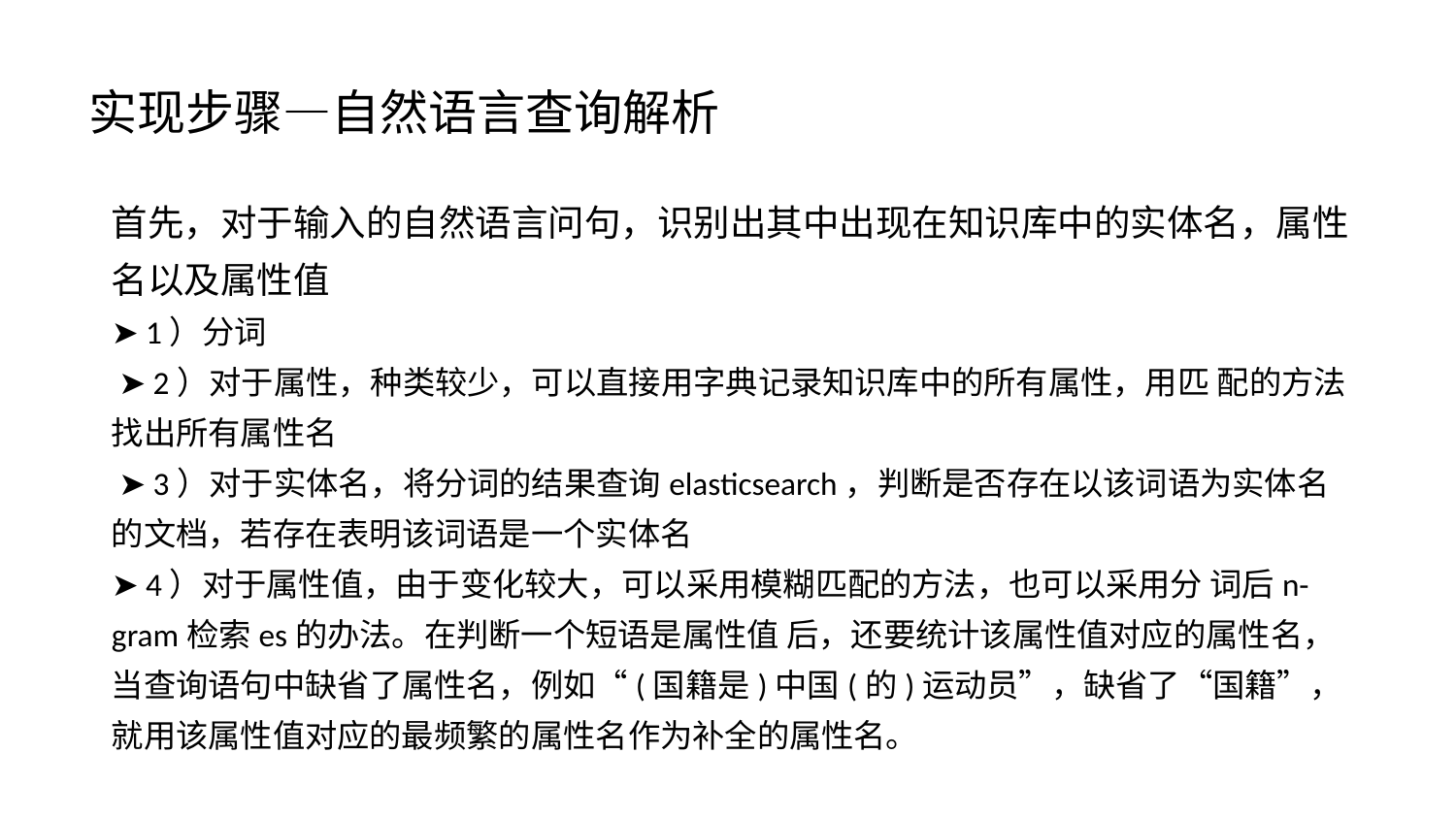

# 实现步骤—自然语言查询解析
首先，对于输入的自然语言问句，识别出其中出现在知识库中的实体名，属性 名以及属性值
➤ 1）分词
 ➤ 2）对于属性，种类较少，可以直接用字典记录知识库中的所有属性，用匹 配的方法找出所有属性名
 ➤ 3）对于实体名，将分词的结果查询elasticsearch，判断是否存在以该词语为实体名的文档，若存在表明该词语是一个实体名
➤ 4）对于属性值，由于变化较大，可以采用模糊匹配的方法，也可以采用分 词后n-gram检索es的办法。在判断一个短语是属性值 后，还要统计该属性值对应的属性名，当查询语句中缺省了属性名，例如“(国籍是)中国(的)运动员”，缺省了“国籍”，就用该属性值对应的最频繁的属性名作为补全的属性名。